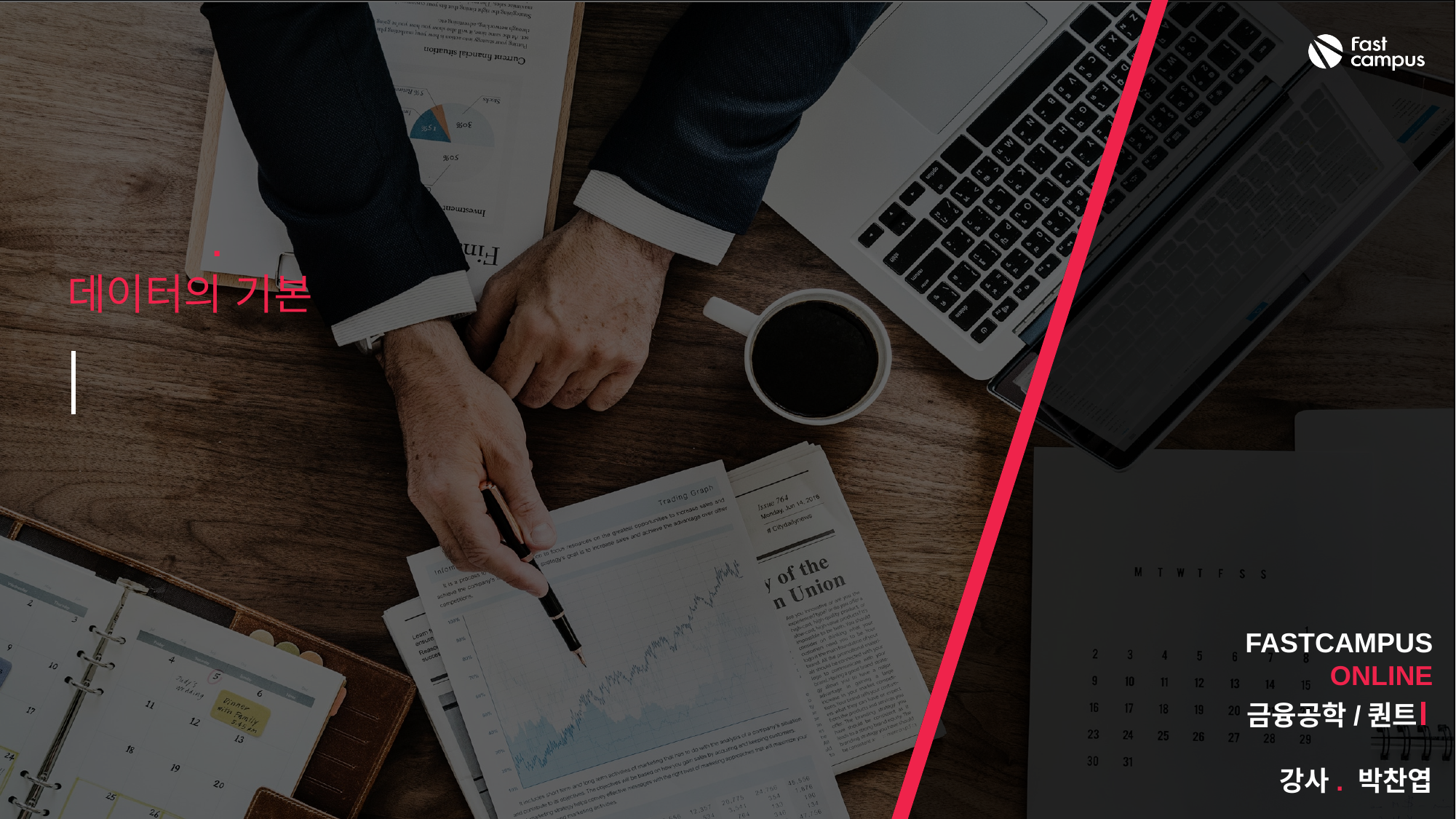

07
# 데이터의 기본
R의 데이터 유형